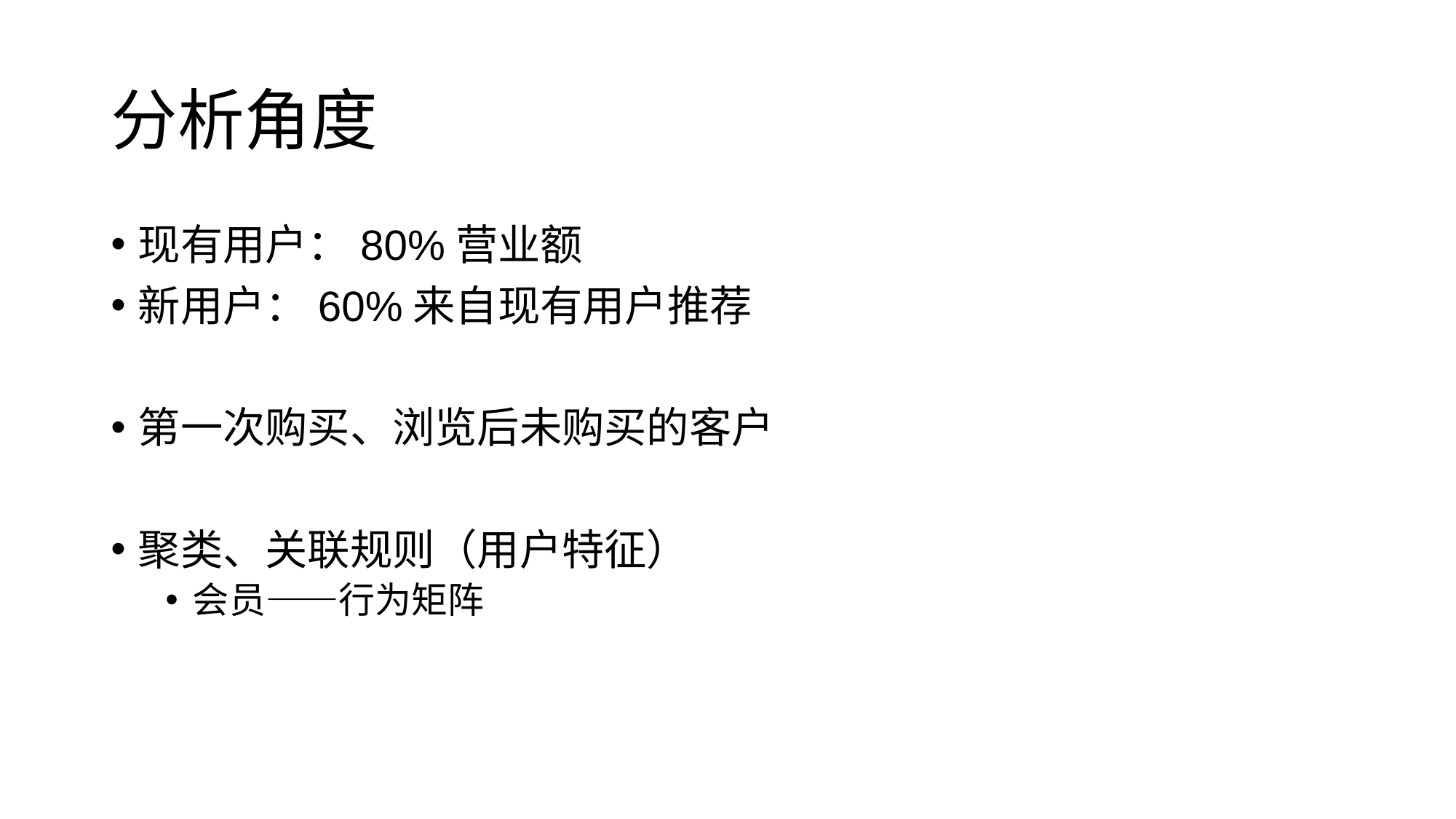

# 分析角度
现有用户：80%营业额
新用户：60%来自现有用户推荐

第一次购买、浏览后未购买的客户

聚类、关联规则（用户特征）
会员——行为矩阵